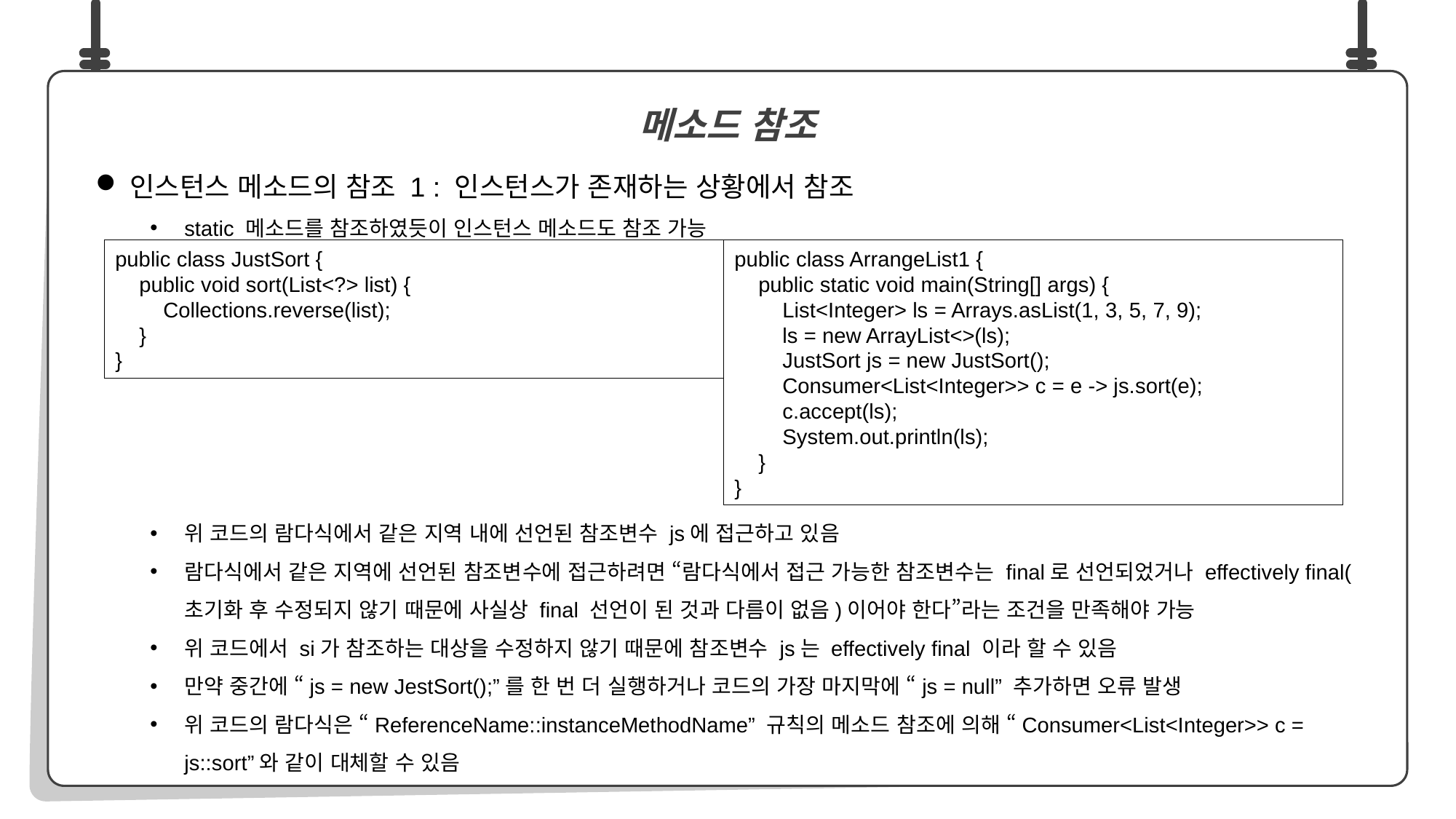

인스턴스 메소드의 참조 1 : 인스턴스가 존재하는 상황에서 참조
static 메소드를 참조하였듯이 인스턴스 메소드도 참조 가능

위 코드의 람다식에서 같은 지역 내에 선언된 참조변수 js에 접근하고 있음
람다식에서 같은 지역에 선언된 참조변수에 접근하려면 “람다식에서 접근 가능한 참조변수는 final로 선언되었거나 effectively final(초기화 후 수정되지 않기 때문에 사실상 final 선언이 된 것과 다름이 없음)이어야 한다”라는 조건을 만족해야 가능
위 코드에서 si가 참조하는 대상을 수정하지 않기 때문에 참조변수 js는 effectively final 이라 할 수 있음
만약 중간에 “js = new JestSort();”를 한 번 더 실행하거나 코드의 가장 마지막에 “js = null” 추가하면 오류 발생
위 코드의 람다식은 “ReferenceName::instanceMethodName” 규칙의 메소드 참조에 의해 “Consumer<List<Integer>> c = js::sort”와 같이 대체할 수 있음

메소드 참조

public class JustSort {
    public void sort(List<?> list) {
        Collections.reverse(list);
    }
}
public class ArrangeList1 {
    public static void main(String[] args) {
        List<Integer> ls = Arrays.asList(1, 3, 5, 7, 9);
        ls = new ArrayList<>(ls);
        JustSort js = new JustSort();
        Consumer<List<Integer>> c = e -> js.sort(e);
        c.accept(ls);
        System.out.println(ls);
    }
}